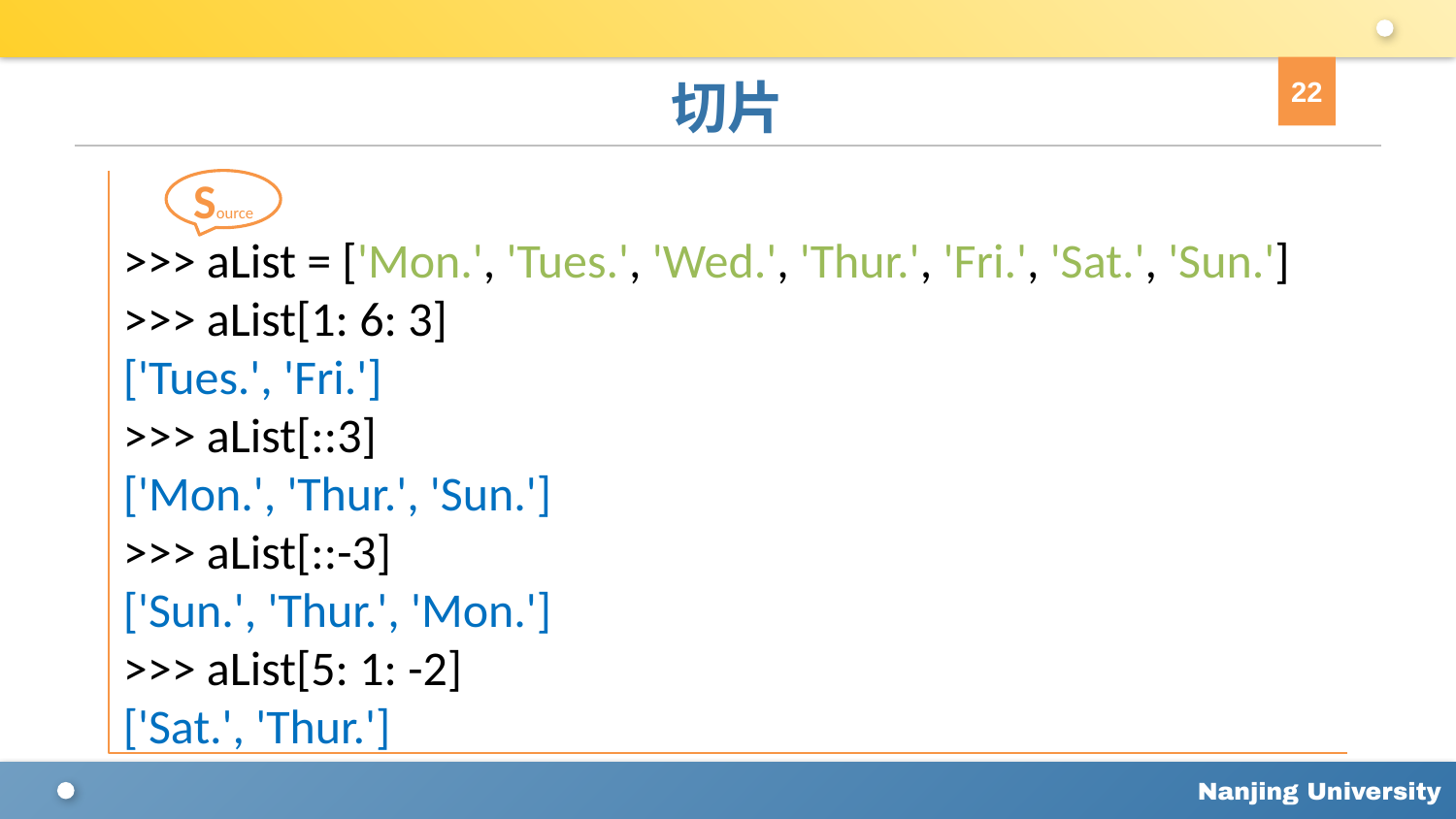

22
# 切片

>>> aList = ['Mon.', 'Tues.', 'Wed.', 'Thur.', 'Fri.', 'Sat.', 'Sun.']
>>> aList[1: 6: 3]
['Tues.', 'Fri.']
>>> aList[::3]
['Mon.', 'Thur.', 'Sun.']
>>> aList[::-3]
['Sun.', 'Thur.', 'Mon.']
>>> aList[5: 1: -2]
['Sat.', 'Thur.']
Source